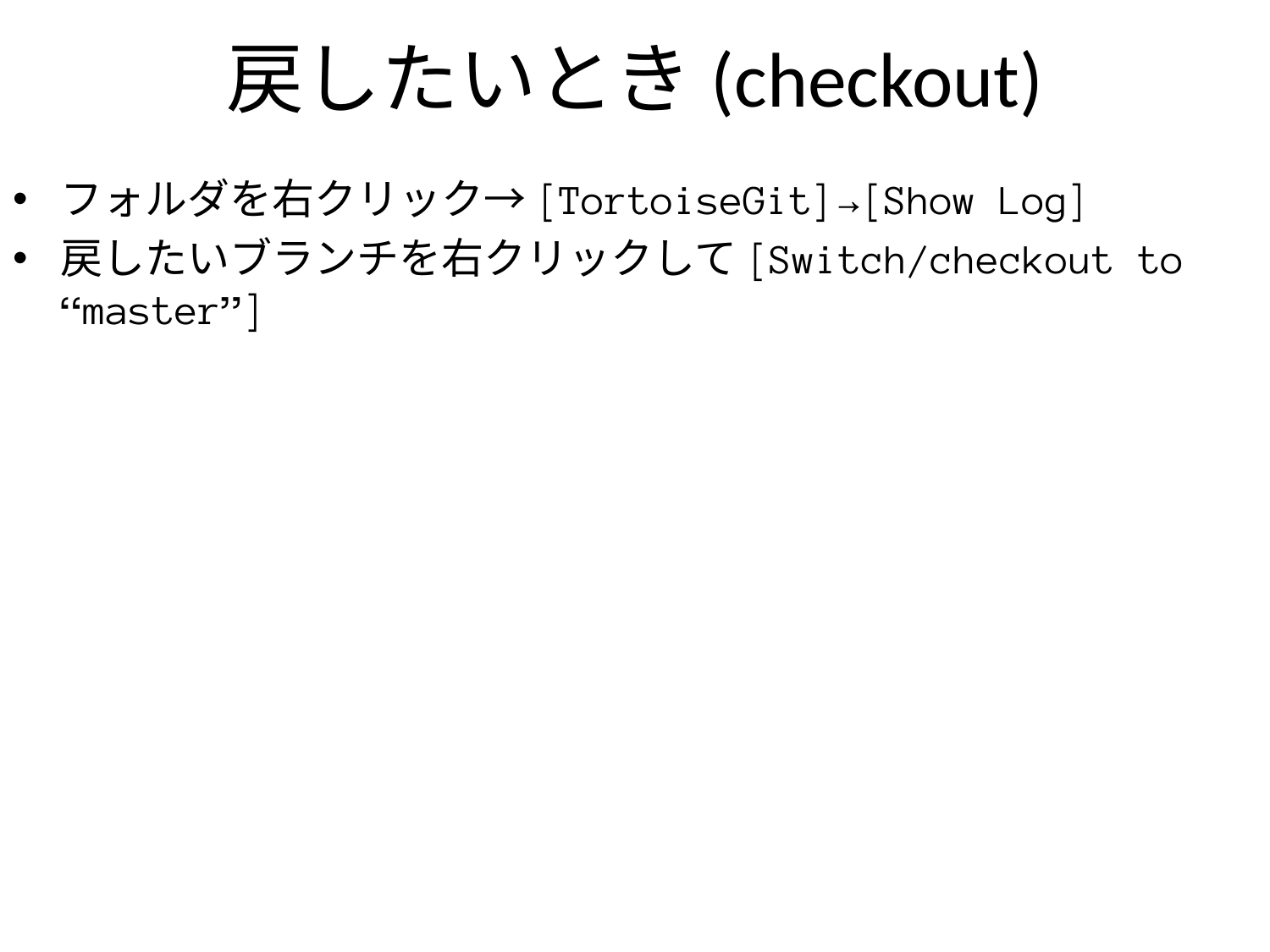

# 戻したいとき(checkout)
フォルダを右クリック→[TortoiseGit]→[Show Log]
戻したいブランチを右クリックして[Switch/checkout to “master”]